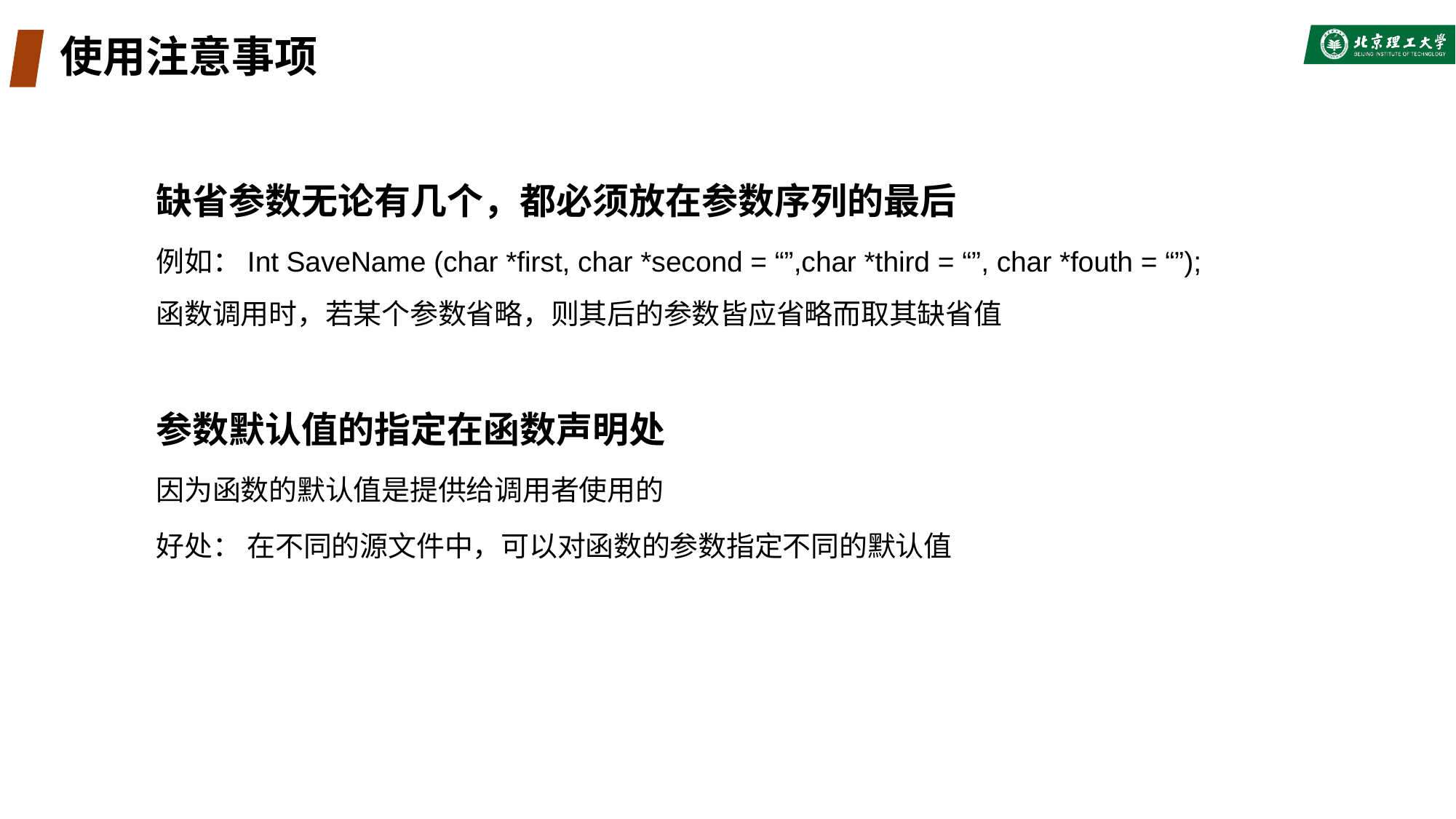

# 使用注意事项
缺省参数无论有几个，都必须放在参数序列的最后
例如：Int SaveName (char *first, char *second = “”,char *third = “”, char *fouth = “”);
函数调用时，若某个参数省略，则其后的参数皆应省略而取其缺省值

参数默认值的指定在函数声明处
因为函数的默认值是提供给调用者使用的
好处： 在不同的源文件中，可以对函数的参数指定不同的默认值